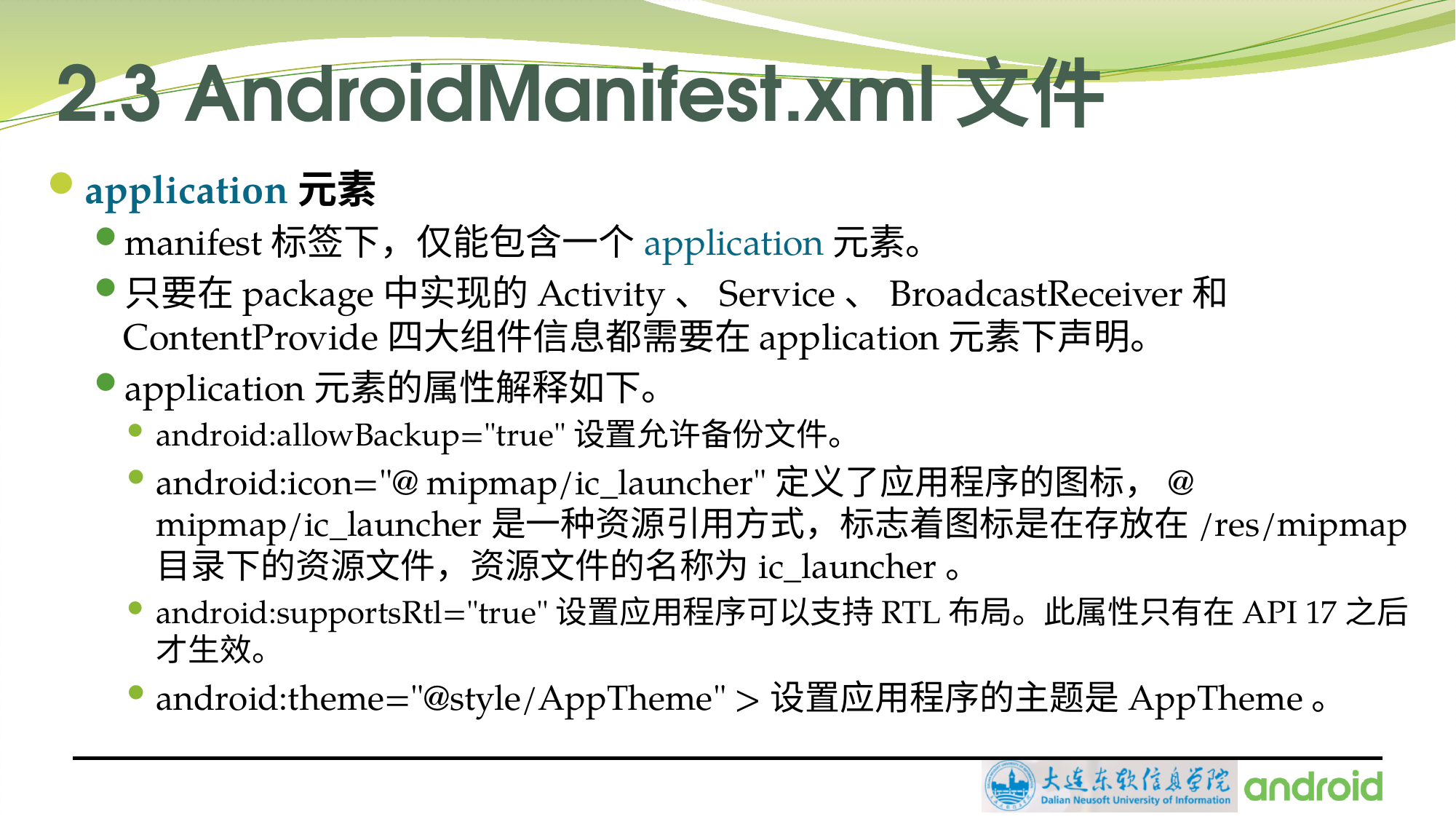

# 2.3 AndroidManifest.xml文件
application元素
manifest标签下，仅能包含一个application元素。
只要在package中实现的Activity、Service、BroadcastReceiver和ContentProvide四大组件信息都需要在application元素下声明。
application元素的属性解释如下。
android:allowBackup="true"设置允许备份文件。
android:icon="@ mipmap/ic_launcher"定义了应用程序的图标，@ mipmap/ic_launcher是一种资源引用方式，标志着图标是在存放在/res/mipmap目录下的资源文件，资源文件的名称为ic_launcher。
android:supportsRtl="true"设置应用程序可以支持RTL布局。此属性只有在API 17之后才生效。
android:theme="@style/AppTheme" >设置应用程序的主题是AppTheme。